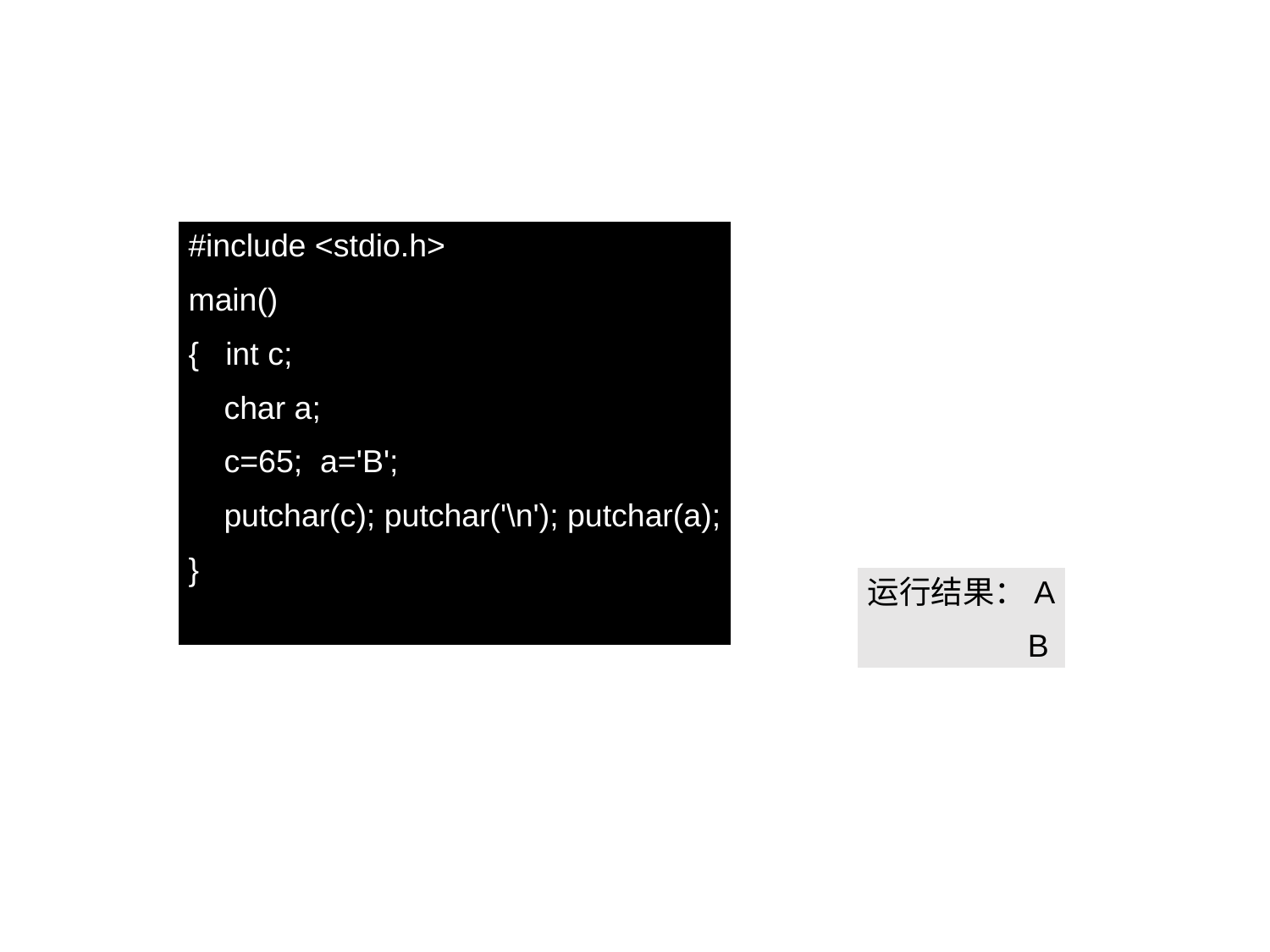

#include <stdio.h>
main()
{   int c;
    char a;
    c=65;  a='B';
    putchar(c); putchar('\n'); putchar(a);
}

运行结果：A
                  B